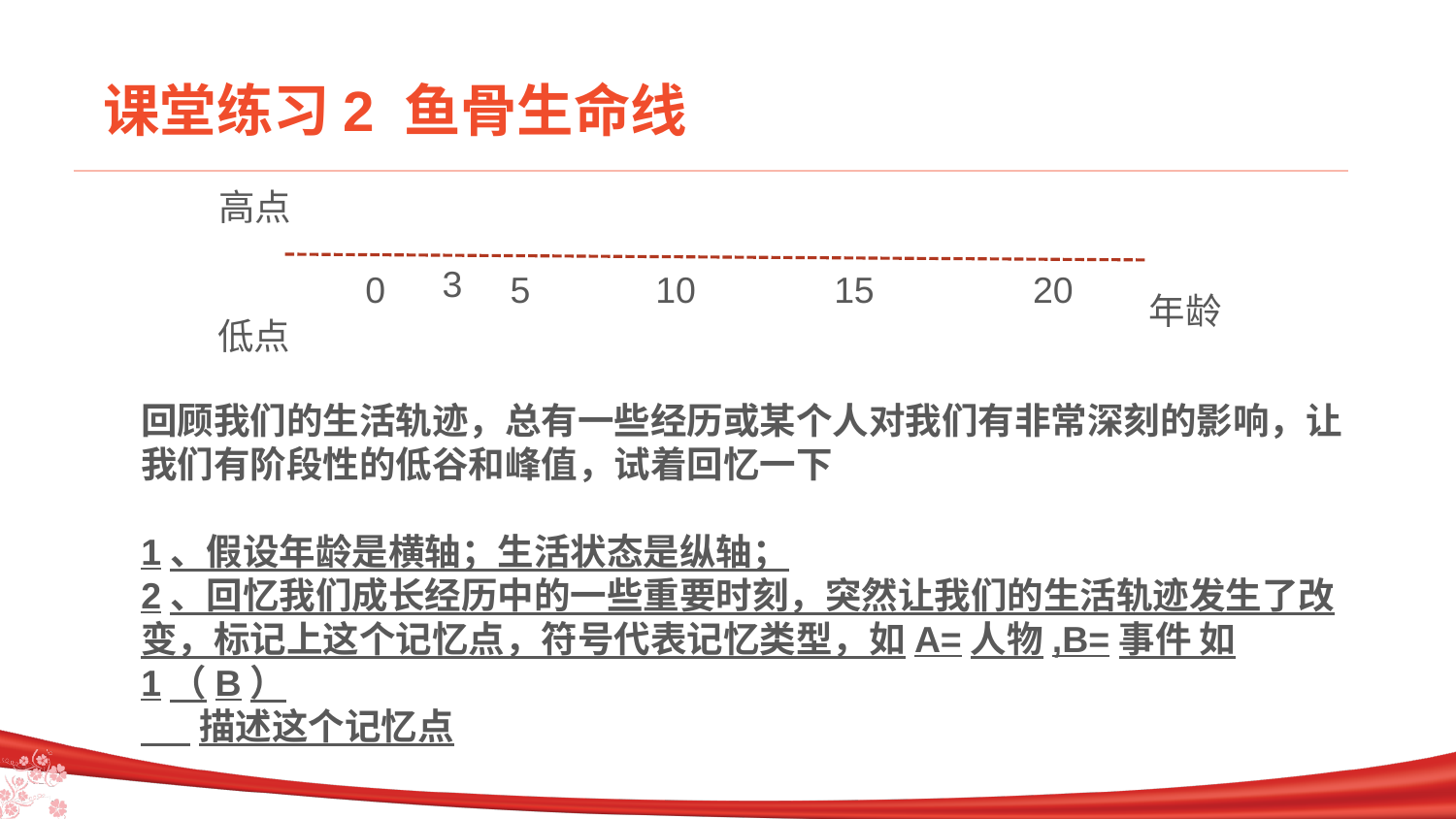

课堂练习2 鱼骨生命线
高点
3
0
5
10
15
20
年龄
低点
回顾我们的生活轨迹，总有一些经历或某个人对我们有非常深刻的影响，让我们有阶段性的低谷和峰值，试着回忆一下

1、假设年龄是横轴；生活状态是纵轴；
2、回忆我们成长经历中的一些重要时刻，突然让我们的生活轨迹发生了改变，标记上这个记忆点，符号代表记忆类型，如A=人物,B=事件 如1（B）
      描述这个记忆点